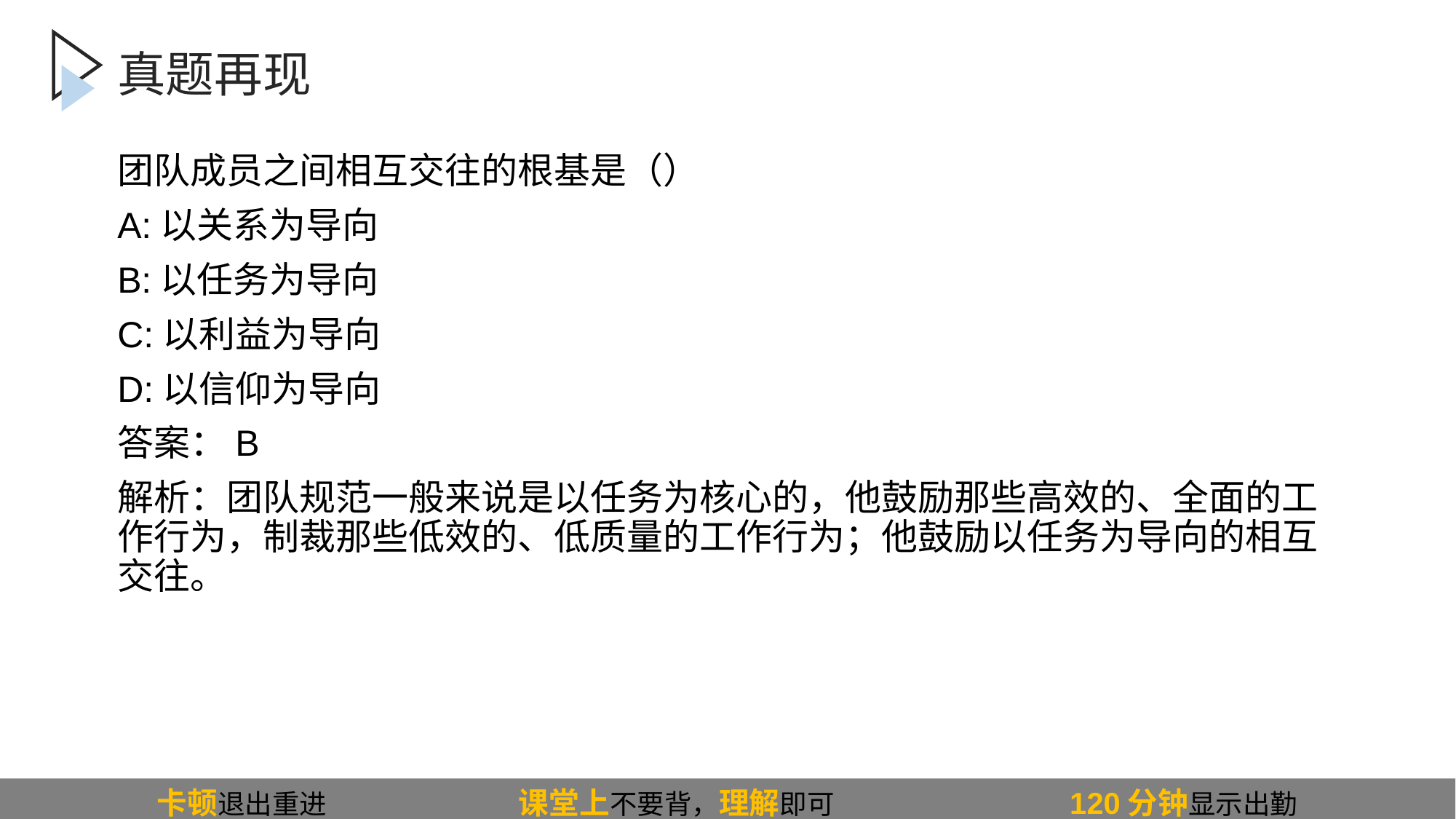

# 真题再现
团队成员之间相互交往的根基是（）
A:以关系为导向
B:以任务为导向
C:以利益为导向
D:以信仰为导向
答案：B
解析：团队规范一般来说是以任务为核心的，他鼓励那些高效的、全面的工作行为，制裁那些低效的、低质量的工作行为；他鼓励以任务为导向的相互交往。